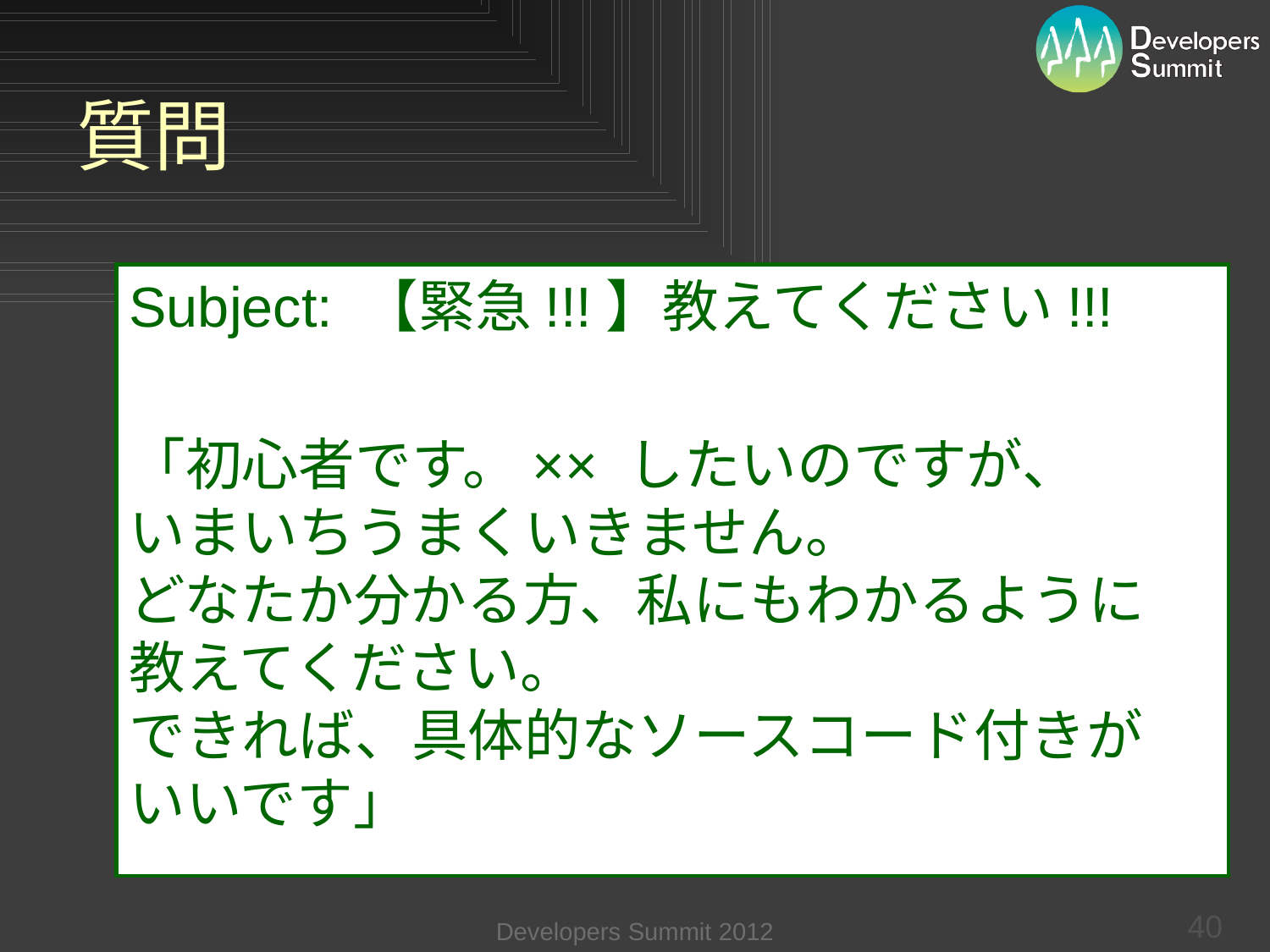

# 質問
Subject: 【緊急!!!】教えてください!!!

「初心者です。×× したいのですが、
いまいちうまくいきません。
どなたか分かる方、私にもわかるように
教えてください。
できれば、具体的なソースコード付きが
いいです」

40